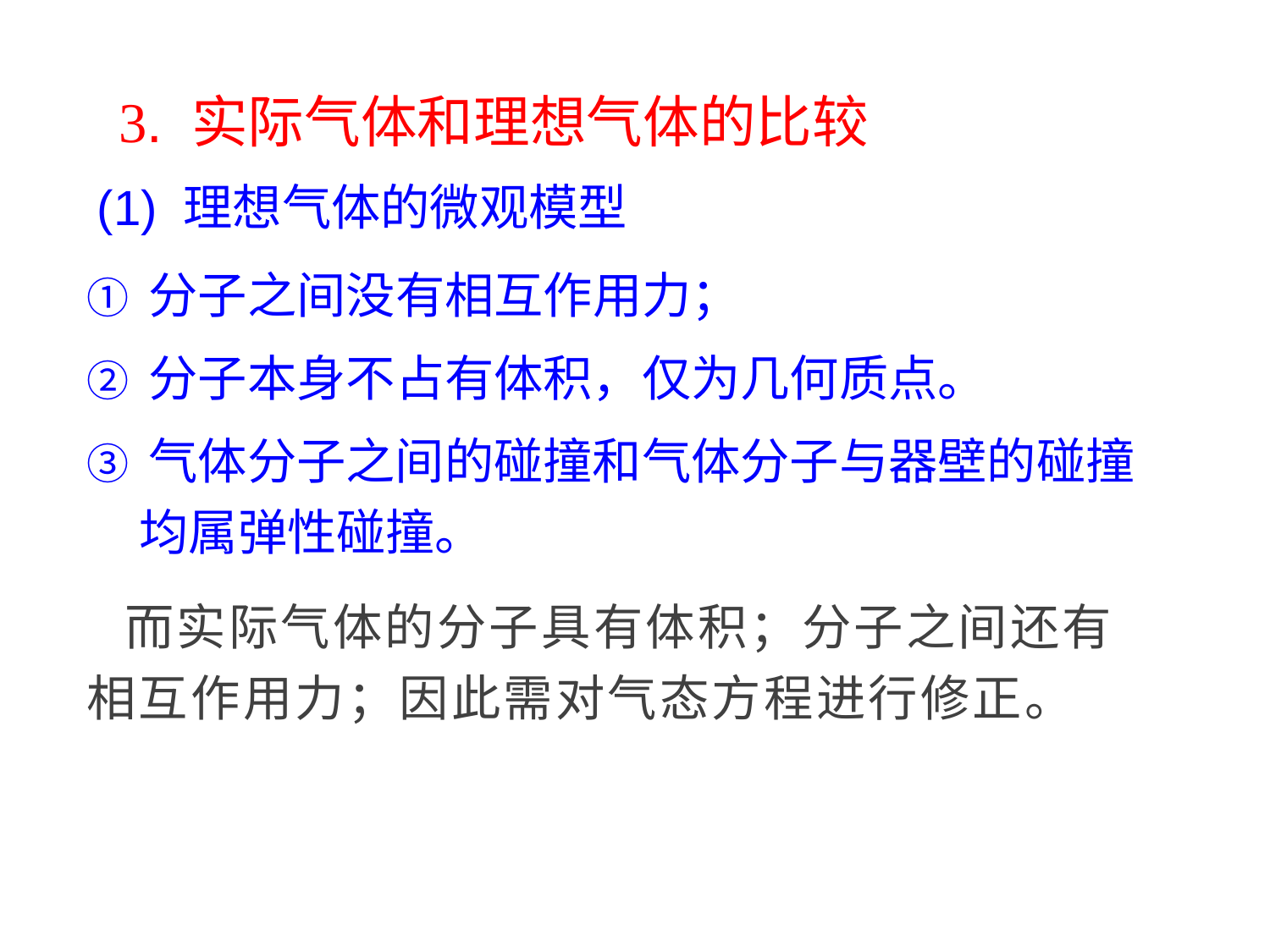

# 3. 实际气体和理想气体的比较
(1) 理想气体的微观模型
① 分子之间没有相互作用力；
② 分子本身不占有体积，仅为几何质点。
③ 气体分子之间的碰撞和气体分子与器壁的碰撞  均属弹性碰撞。
  而实际气体的分子具有体积；分子之间还有相互作用力；因此需对气态方程进行修正。